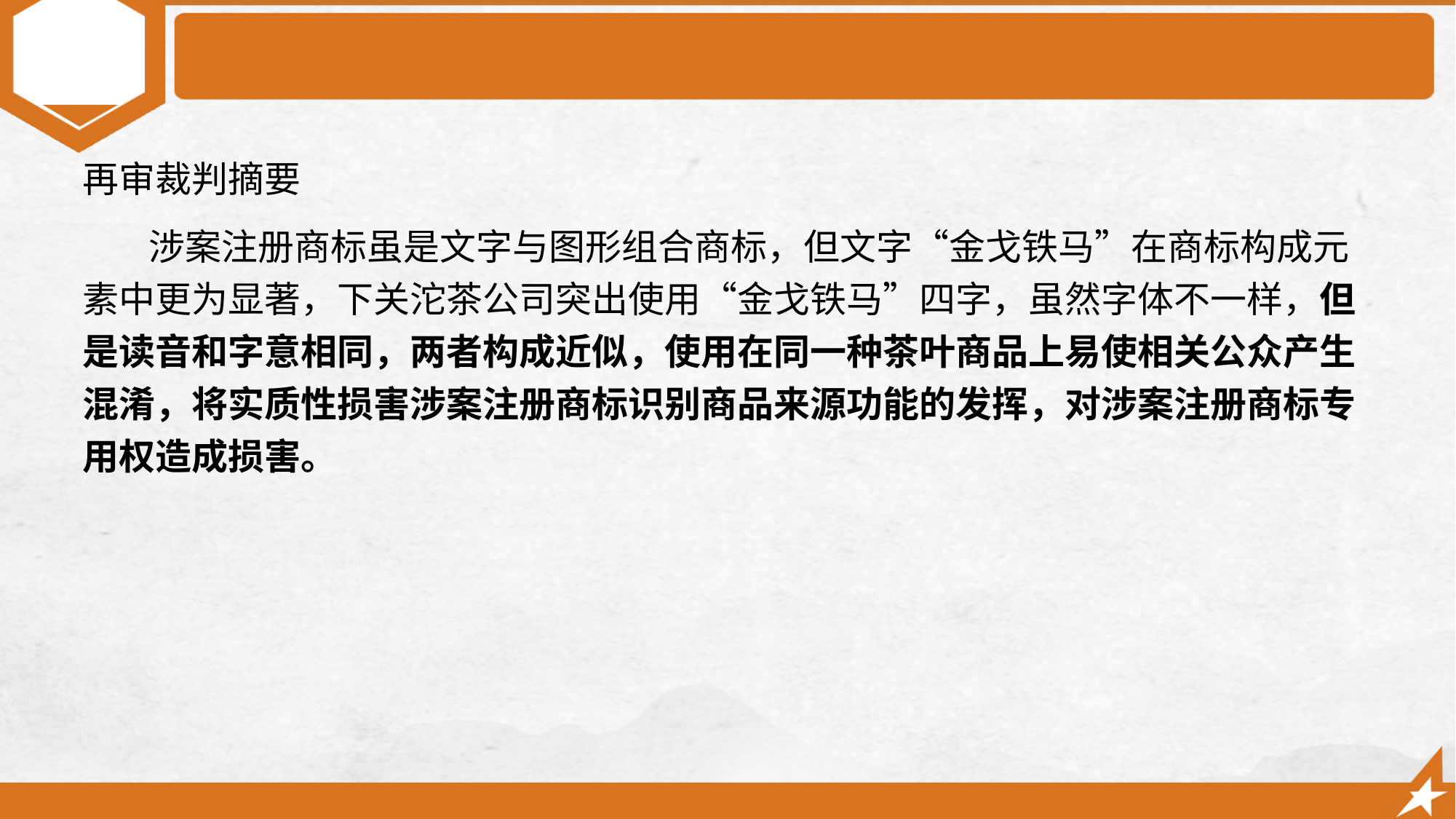

再审裁判摘要
       涉案注册商标虽是文字与图形组合商标，但文字“金戈铁马”在商标构成元素中更为显著，下关沱茶公司突出使用“金戈铁马”四字，虽然字体不一样，但是读音和字意相同，两者构成近似，使用在同一种茶叶商品上易使相关公众产生混淆，将实质性损害涉案注册商标识别商品来源功能的发挥，对涉案注册商标专用权造成损害。